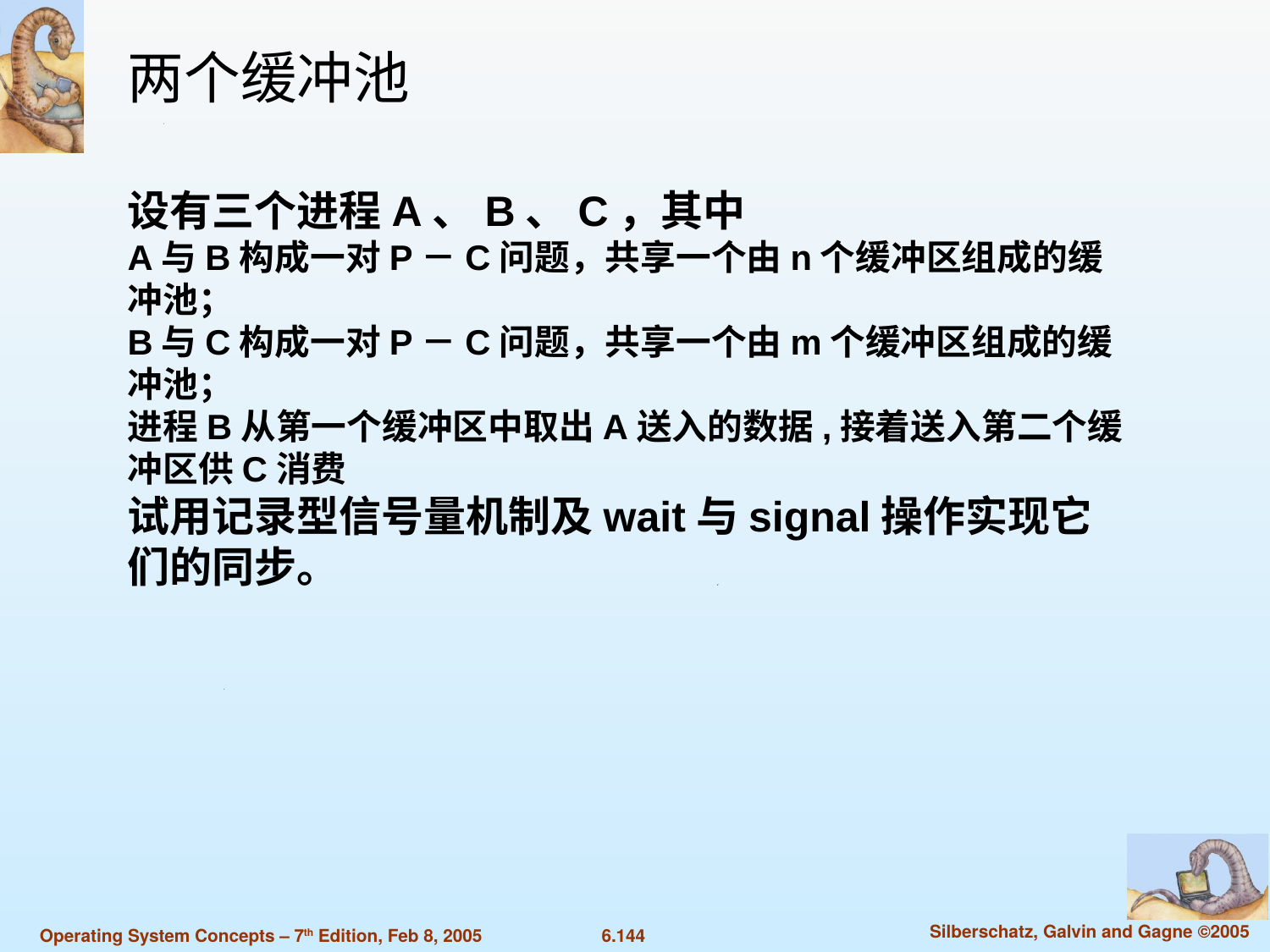

设有三个进程A、B、C，其中
A与B构成一对P－C问题，共享一个由n个缓冲区组成的缓冲池；
B与C构成一对P－C问题，共享一个由m个缓冲区组成的缓冲池；
进程B从第一个缓冲区中取出A送入的数据,接着送入第二个缓冲区供C消费
试用记录型信号量机制及wait与signal操作实现它们的同步。
两个缓冲池